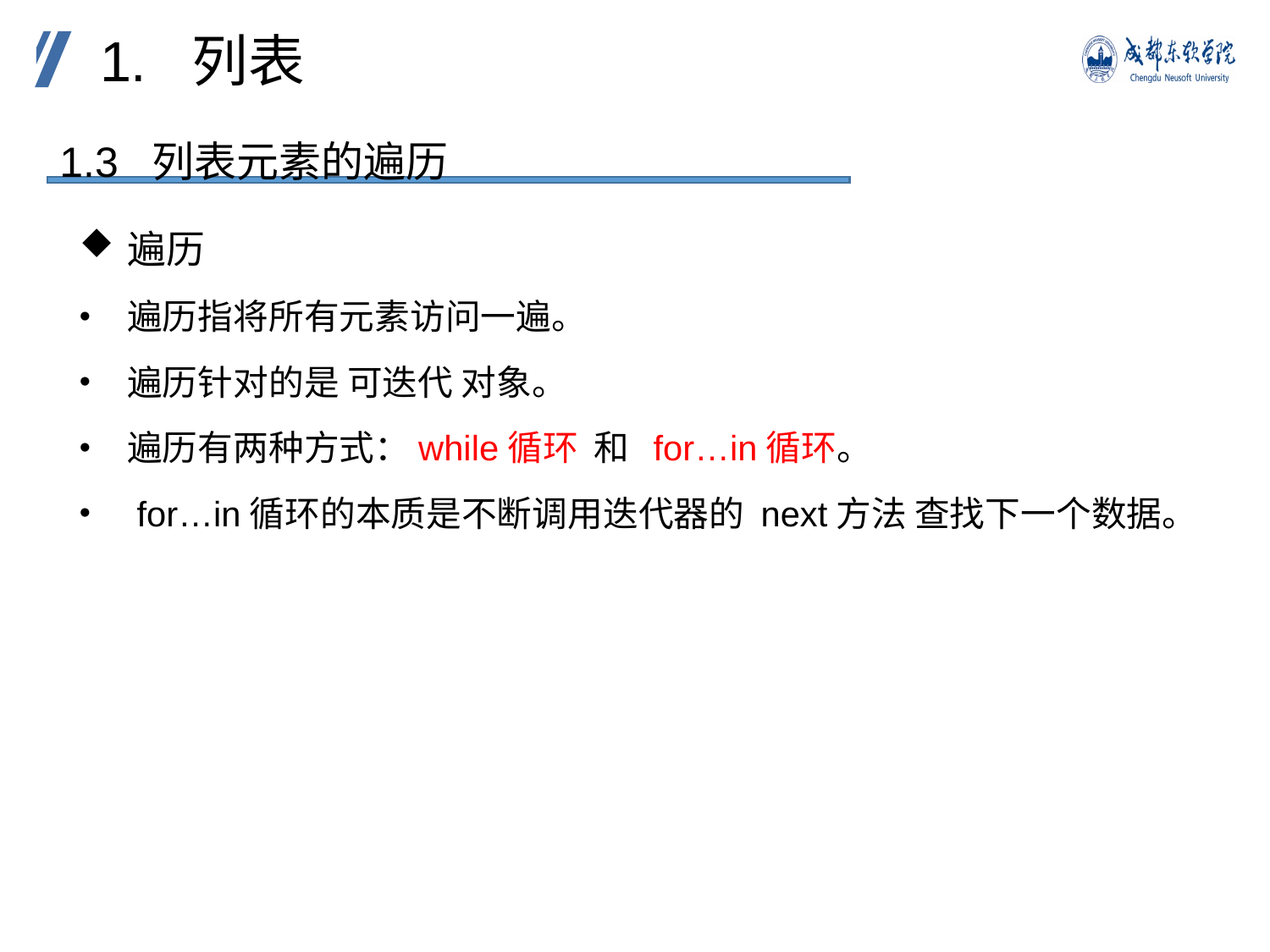

1.  列表
1.3  列表元素的遍历

遍历
遍历指将所有元素访问一遍。
遍历针对的是 可迭代 对象。
遍历有两种方式：while循环  和  for…in循环。
 for…in循环的本质是不断调用迭代器的 next方法 查找下一个数据。